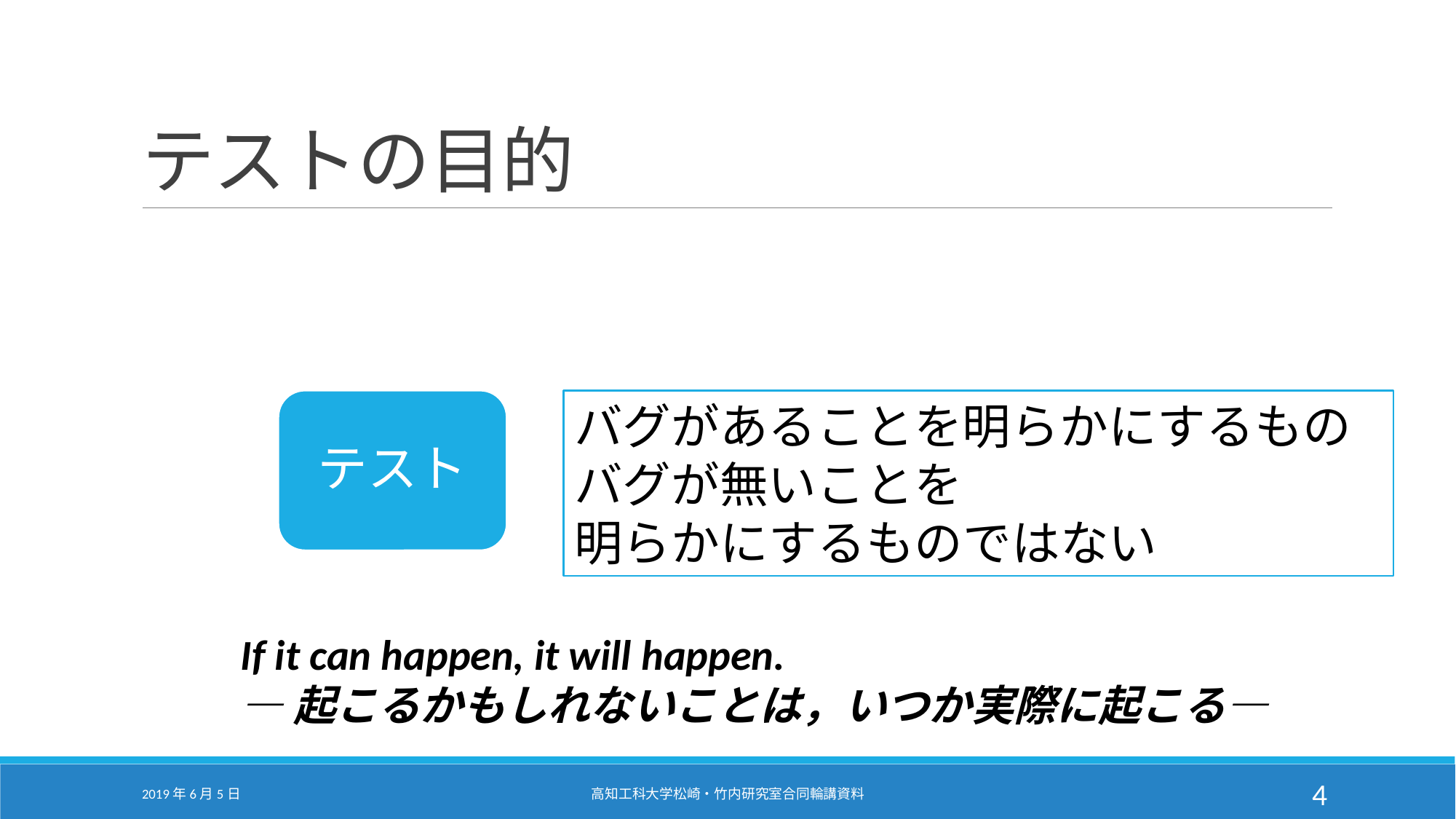

# テストの目的

テスト
バグがあることを明らかにするもの
バグが無いことを
明らかにするものではない
If it can happen, it will happen.
―起こるかもしれないことは，いつか実際に起こる―
2019年6月5日
高知工科大学松崎・竹内研究室合同輪講資料
4